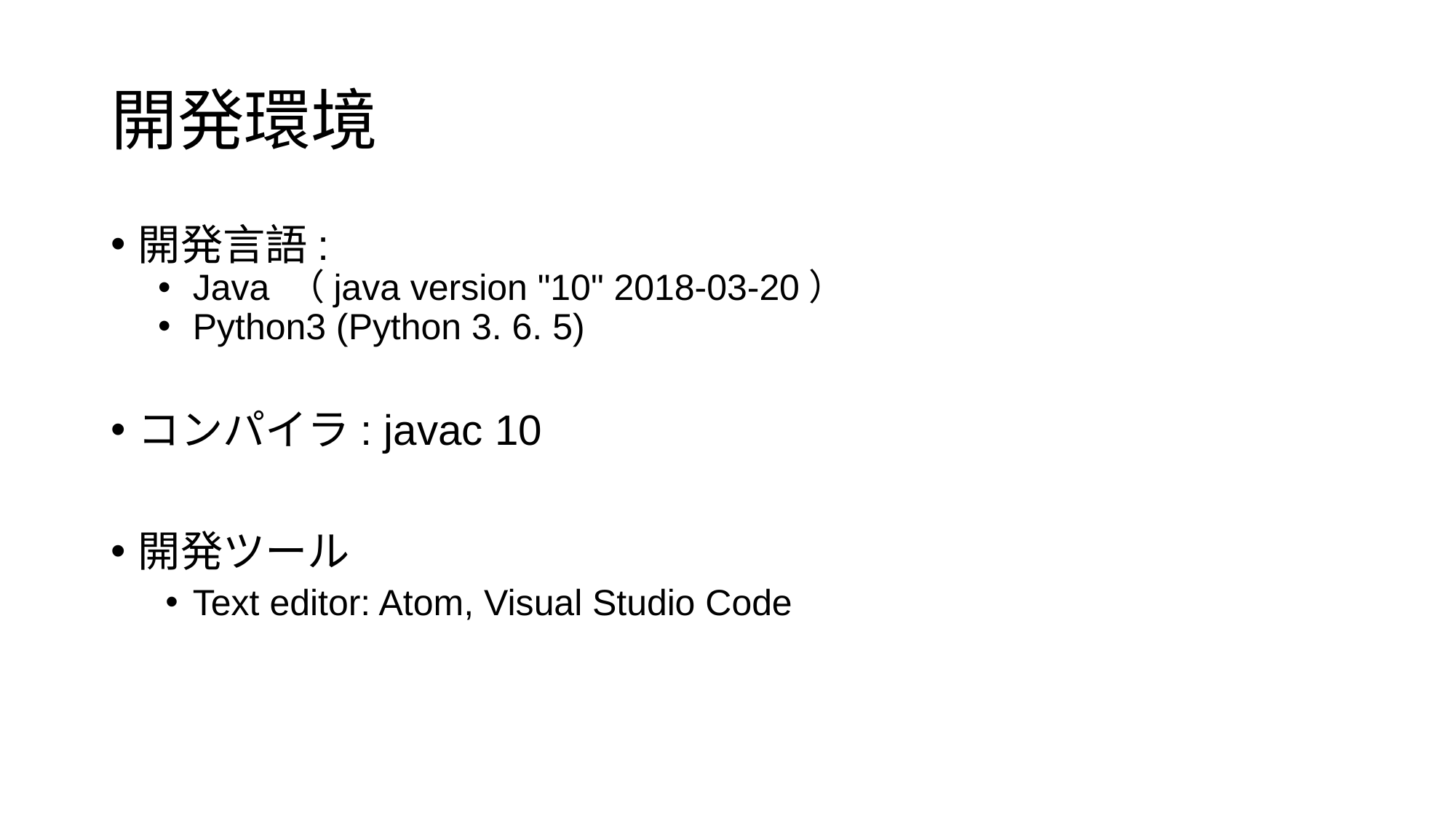

# 開発環境
開発言語:
Java （java version "10" 2018-03-20）
Python3 (Python 3. 6. 5)

コンパイラ: javac 10

開発ツール
Text editor: Atom, Visual Studio Code